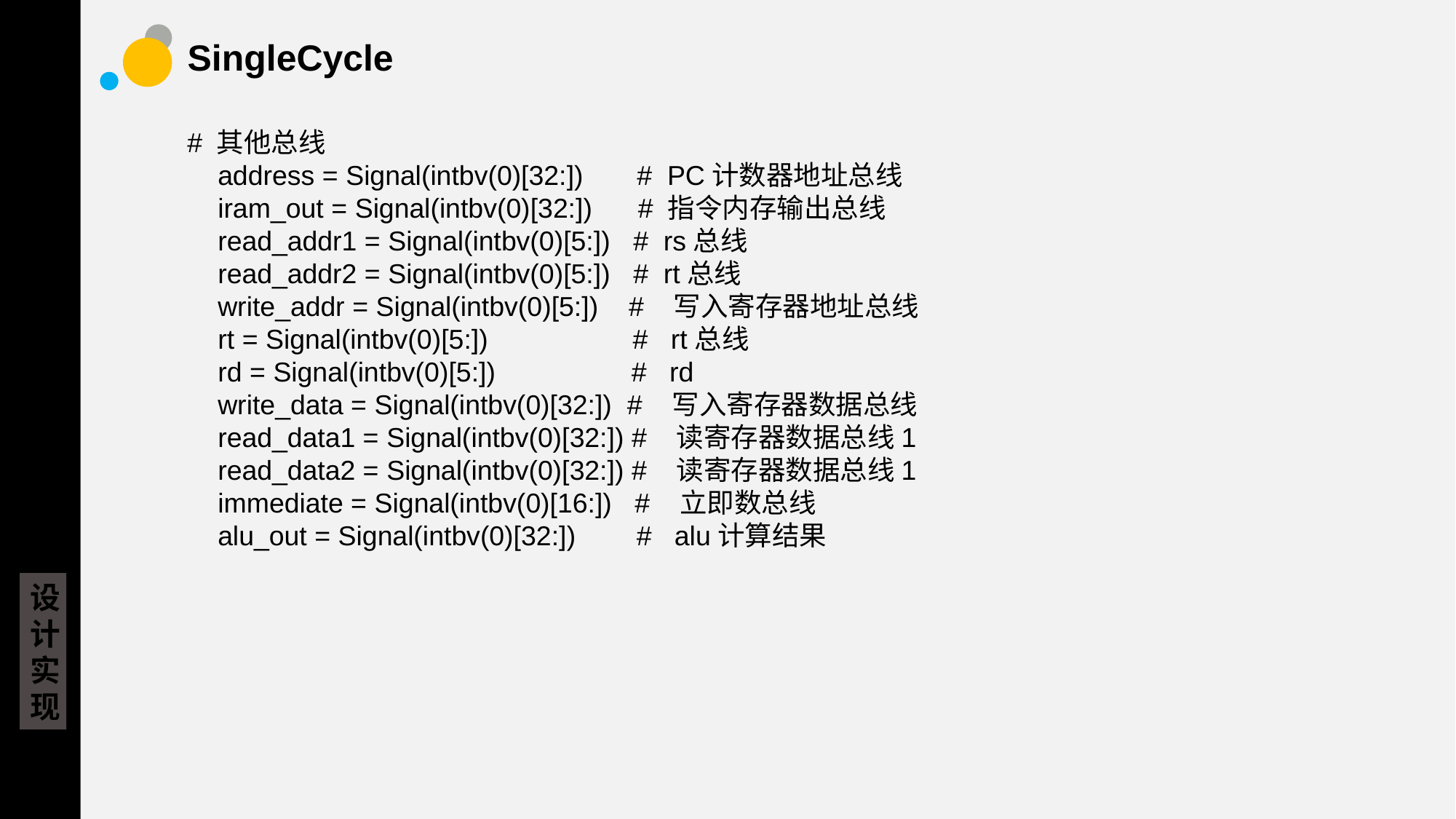

# SingleCycle
问题提出

# 其他总线
    address = Signal(intbv(0)[32:])       #  PC计数器地址总线
    iram_out = Signal(intbv(0)[32:])      # 指令内存输出总线
    read_addr1 = Signal(intbv(0)[5:])   #  rs总线
    read_addr2 = Signal(intbv(0)[5:])   #  rt总线
    write_addr = Signal(intbv(0)[5:])    #   写入寄存器地址总线
    rt = Signal(intbv(0)[5:])                   #   rt总线
    rd = Signal(intbv(0)[5:])		 #   rd
    write_data = Signal(intbv(0)[32:])  #   写入寄存器数据总线
    read_data1 = Signal(intbv(0)[32:]) #   读寄存器数据总线1
    read_data2 = Signal(intbv(0)[32:]) #   读寄存器数据总线1
    immediate = Signal(intbv(0)[16:])   #   立即数总线
    alu_out = Signal(intbv(0)[32:])        #   alu计算结果

文献综述
设计实现